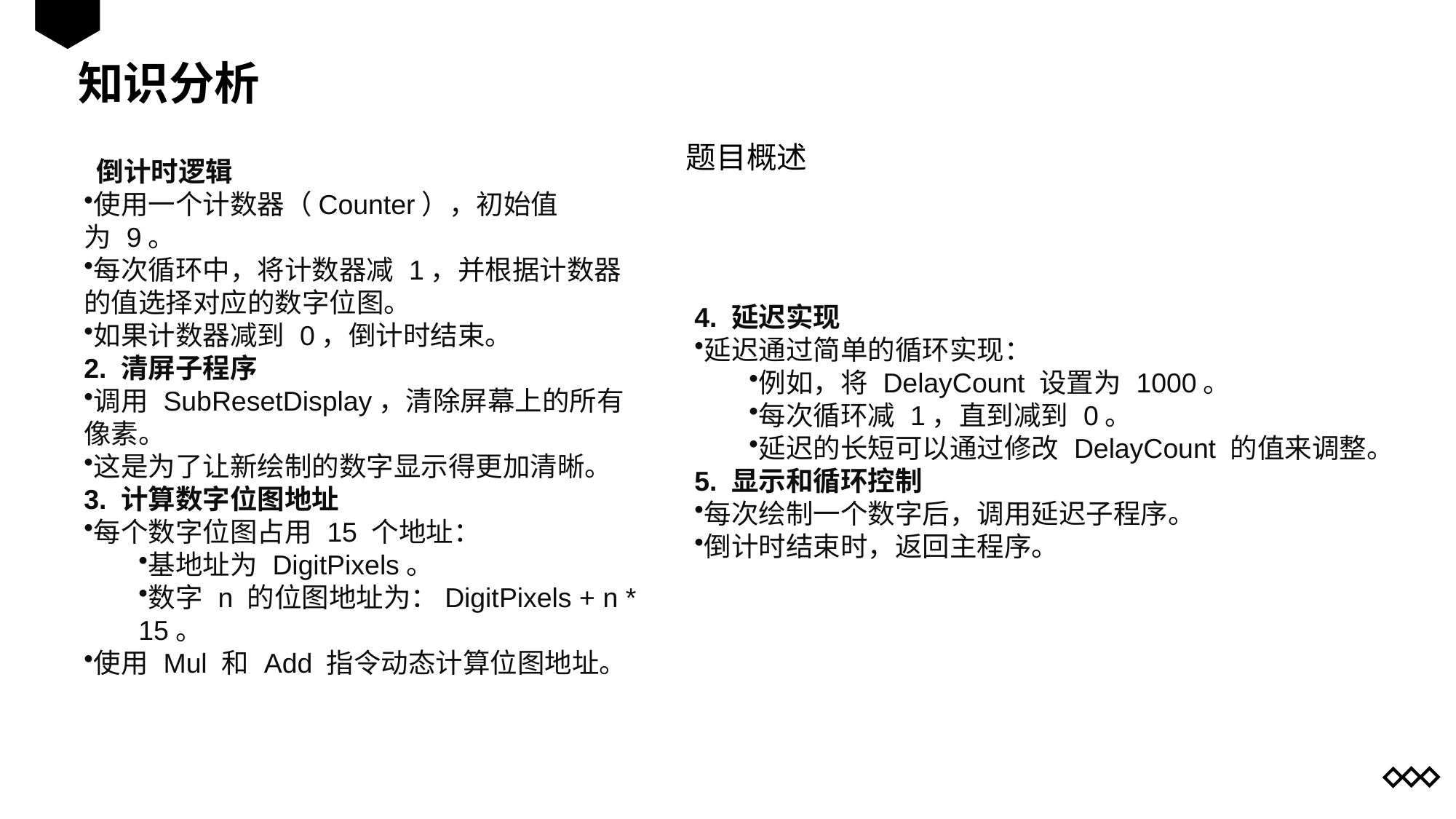

知识分析
题目概述

 倒计时逻辑
使用一个计数器（Counter），初始值为 9。
每次循环中，将计数器减 1，并根据计数器的值选择对应的数字位图。
如果计数器减到 0，倒计时结束。
2. 清屏子程序
调用 SubResetDisplay，清除屏幕上的所有像素。
这是为了让新绘制的数字显示得更加清晰。
3. 计算数字位图地址
每个数字位图占用 15 个地址：
基地址为 DigitPixels。
数字 n 的位图地址为：DigitPixels + n * 15。
使用 Mul 和 Add 指令动态计算位图地址。

4. 延迟实现
延迟通过简单的循环实现：
例如，将 DelayCount 设置为 1000。
每次循环减 1，直到减到 0。
延迟的长短可以通过修改 DelayCount 的值来调整。
5. 显示和循环控制
每次绘制一个数字后，调用延迟子程序。
倒计时结束时，返回主程序。